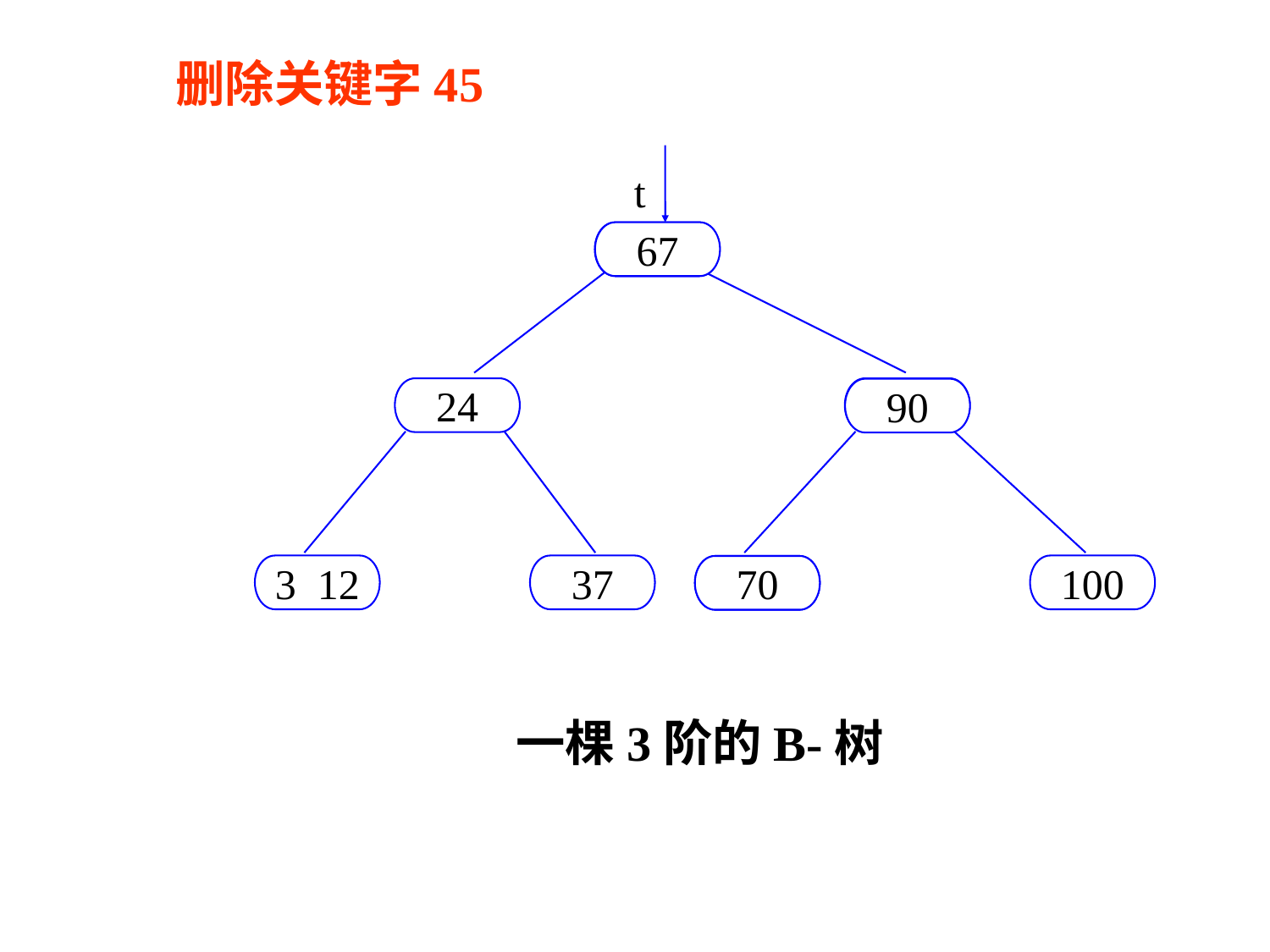

删除关键字45

t
45
67

24
53  90
90

67
3  12
37
100
67  70
70
一棵3阶的B-树